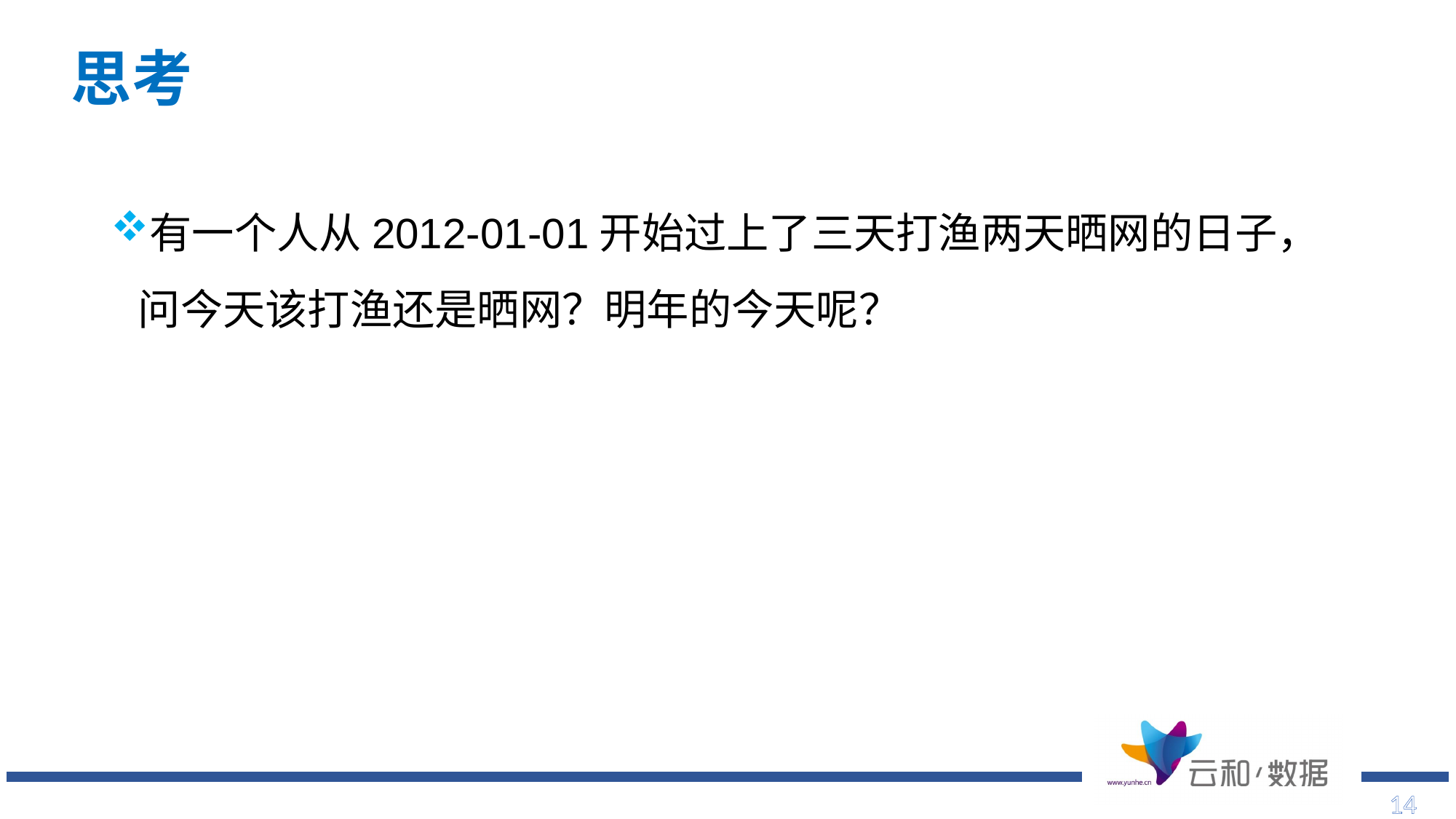

# 思考
有一个人从2012-01-01开始过上了三天打渔两天晒网的日子，问今天该打渔还是晒网？明年的今天呢？